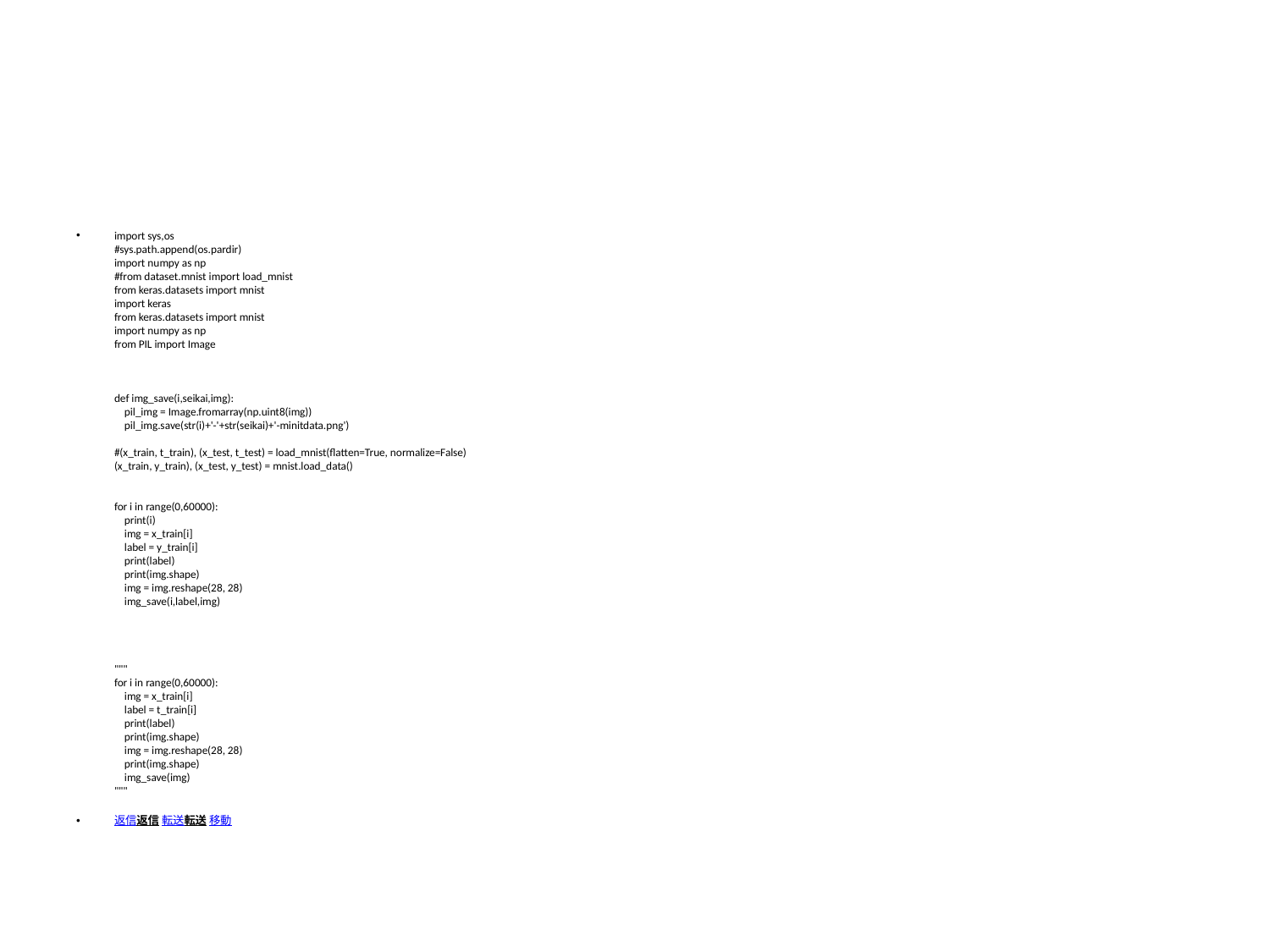

#
import sys,os
#sys.path.append(os.pardir)
import numpy as np
#from dataset.mnist import load_mnist
from keras.datasets import mnist
import keras
from keras.datasets import mnist
import numpy as np
from PIL import Image
def img_save(i,seikai,img):
    pil_img = Image.fromarray(np.uint8(img))
    pil_img.save(str(i)+'-'+str(seikai)+'-minitdata.png')  
#(x_train, t_train), (x_test, t_test) = load_mnist(flatten=True, normalize=False)
(x_train, y_train), (x_test, y_test) = mnist.load_data()
for i in range(0,60000):
    print(i)
    img = x_train[i]
    label = y_train[i]
    print(label)
    print(img.shape)
    img = img.reshape(28, 28)
    img_save(i,label,img)
"""
for i in range(0,60000):
    img = x_train[i]
    label = t_train[i]
    print(label)
    print(img.shape)
    img = img.reshape(28, 28)
    print(img.shape)
    img_save(img)
"""
返信返信 転送転送 移動